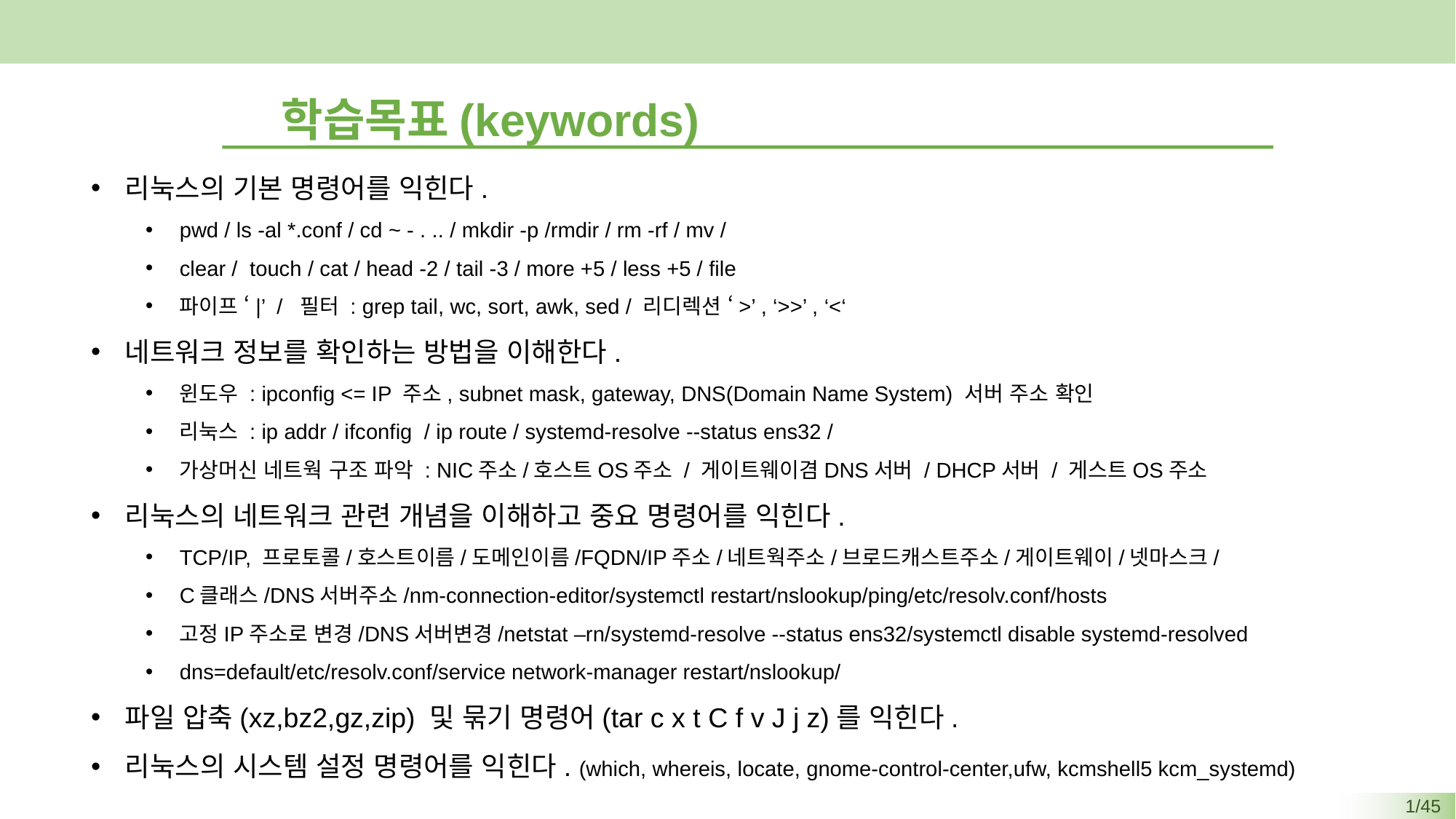

학습목표(keywords)
리눅스의 기본 명령어를 익힌다.
pwd / ls -al *.conf / cd ~ - . .. / mkdir -p /rmdir / rm -rf / mv /
clear /  touch / cat / head -2 / tail -3 / more +5 / less +5 / file
파이프 ‘|’  /  필터 : grep tail, wc, sort, awk, sed / 리디렉션 ‘>’ , ‘>>’ , ‘<‘
네트워크 정보를 확인하는 방법을 이해한다.
윈도우 : ipconfig <= IP 주소, subnet mask, gateway, DNS(Domain Name System) 서버 주소 확인
리눅스 : ip addr / ifconfig  / ip route / systemd-resolve --status ens32 /
가상머신 네트웍 구조 파악 : NIC주소/호스트OS주소 / 게이트웨이겸DNS서버 / DHCP서버 / 게스트OS주소
리눅스의 네트워크 관련 개념을 이해하고 중요 명령어를 익힌다.
TCP/IP, 프로토콜/호스트이름/도메인이름/FQDN/IP주소/네트웍주소/브로드캐스트주소/게이트웨이/넷마스크/
C클래스/DNS서버주소/nm-connection-editor/systemctl restart/nslookup/ping/etc/resolv.conf/hosts
고정IP주소로 변경/DNS서버변경/netstat –rn/systemd-resolve --status ens32/systemctl disable systemd-resolved
dns=default/etc/resolv.conf/service network-manager restart/nslookup/
파일 압축(xz,bz2,gz,zip) 및 묶기 명령어(tar c x t C f v J j z)를 익힌다.
리눅스의 시스템 설정 명령어를 익힌다. (which, whereis, locate, gnome-control-center,ufw, kcmshell5 kcm_systemd)